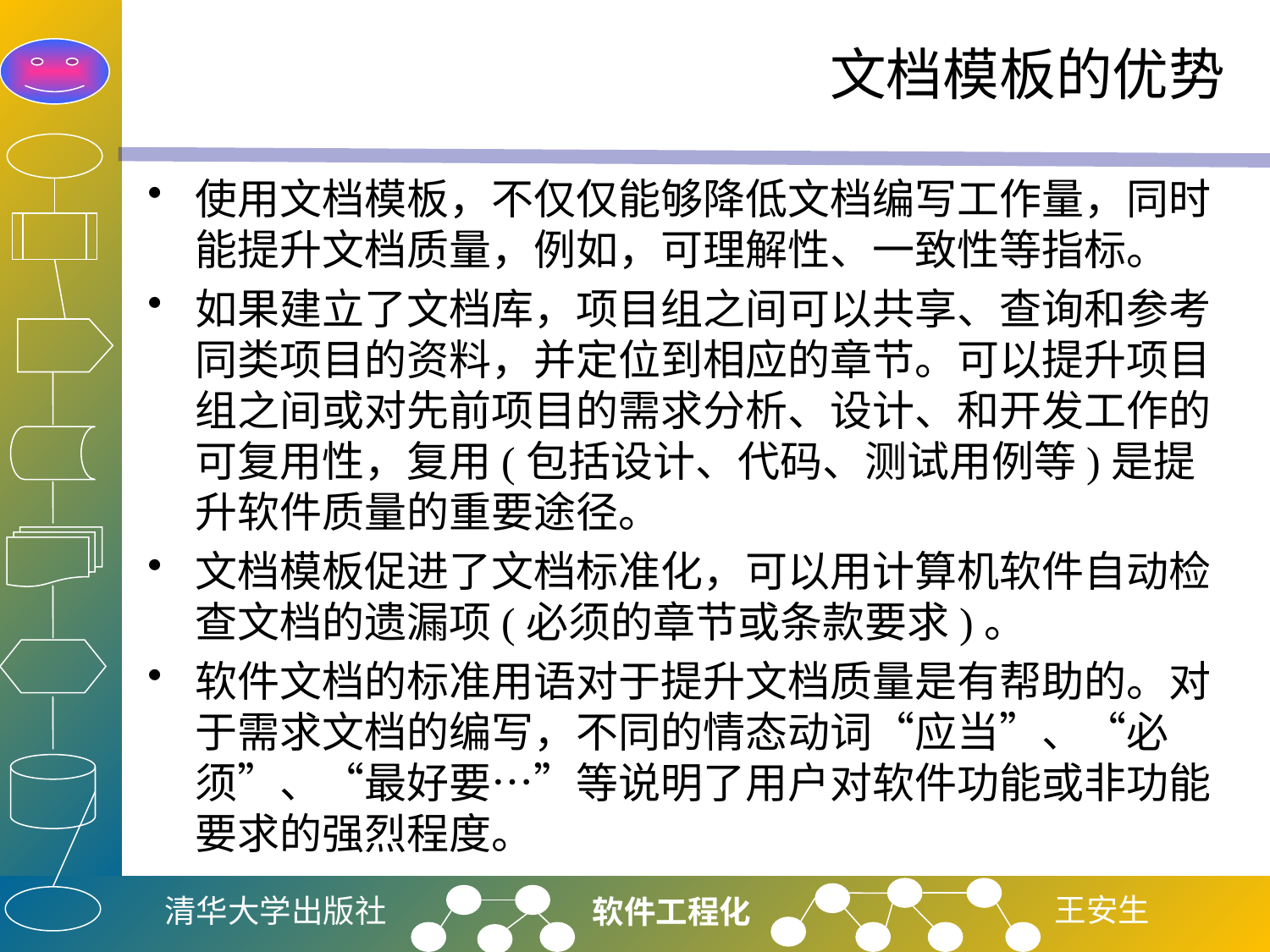

# 文档模板的优势
使用文档模板，不仅仅能够降低文档编写工作量，同时能提升文档质量，例如，可理解性、一致性等指标。
如果建立了文档库，项目组之间可以共享、查询和参考同类项目的资料，并定位到相应的章节。可以提升项目组之间或对先前项目的需求分析、设计、和开发工作的可复用性，复用(包括设计、代码、测试用例等)是提升软件质量的重要途径。
文档模板促进了文档标准化，可以用计算机软件自动检查文档的遗漏项(必须的章节或条款要求)。
软件文档的标准用语对于提升文档质量是有帮助的。对于需求文档的编写，不同的情态动词“应当”、“必须”、“最好要…”等说明了用户对软件功能或非功能要求的强烈程度。